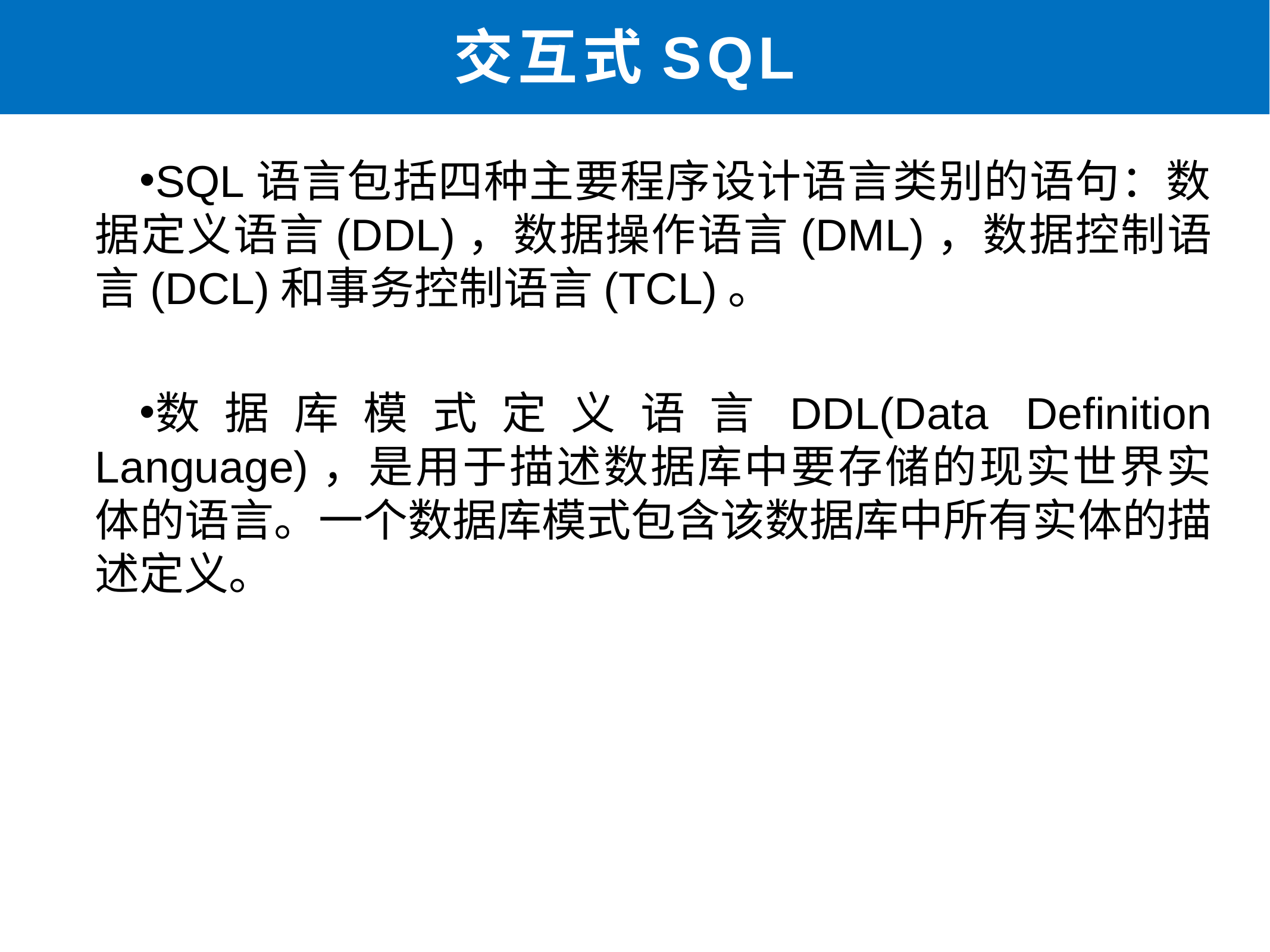

# 交互式SQL
SQL语言包括四种主要程序设计语言类别的语句：数据定义语言(DDL)，数据操作语言(DML)，数据控制语言(DCL)和事务控制语言(TCL)。

数据库模式定义语言DDL(Data Definition Language)，是用于描述数据库中要存储的现实世界实体的语言。一个数据库模式包含该数据库中所有实体的描述定义。